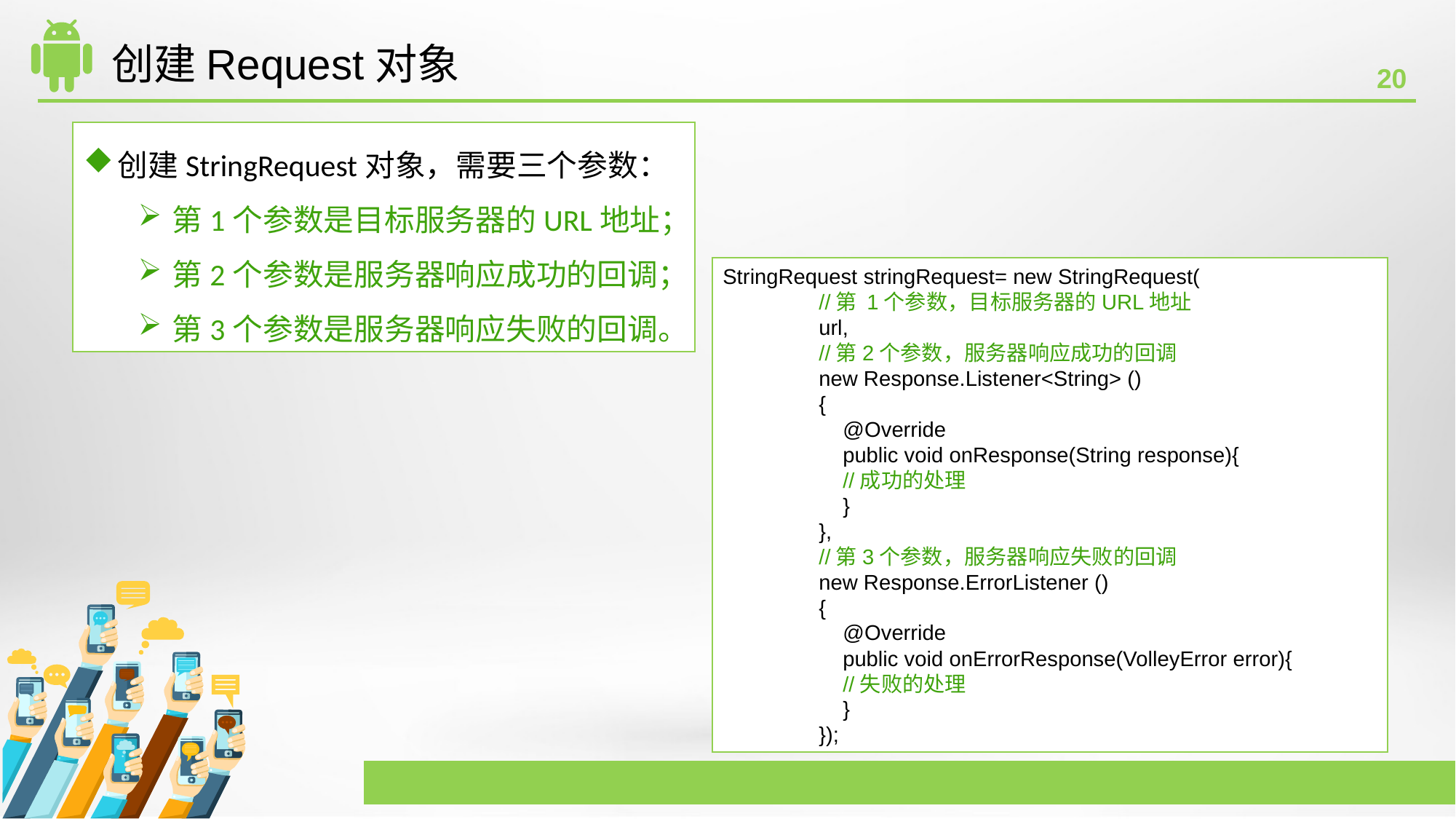

# 创建Request对象
创建StringRequest对象，需要三个参数：
第1个参数是目标服务器的URL地址；
第2个参数是服务器响应成功的回调；
第3个参数是服务器响应失败的回调。
StringRequest stringRequest= new StringRequest(
                //第 1个参数，目标服务器的URL地址
                url,
                //第2个参数，服务器响应成功的回调
                new Response.Listener<String> ()
                {
                    @Override
                    public void onResponse(String response){
                    //成功的处理
                    }
                },
                //第3个参数，服务器响应失败的回调
                new Response.ErrorListener ()
                {
                    @Override
                    public void onErrorResponse(VolleyError error){
                    //失败的处理
                    }
                });